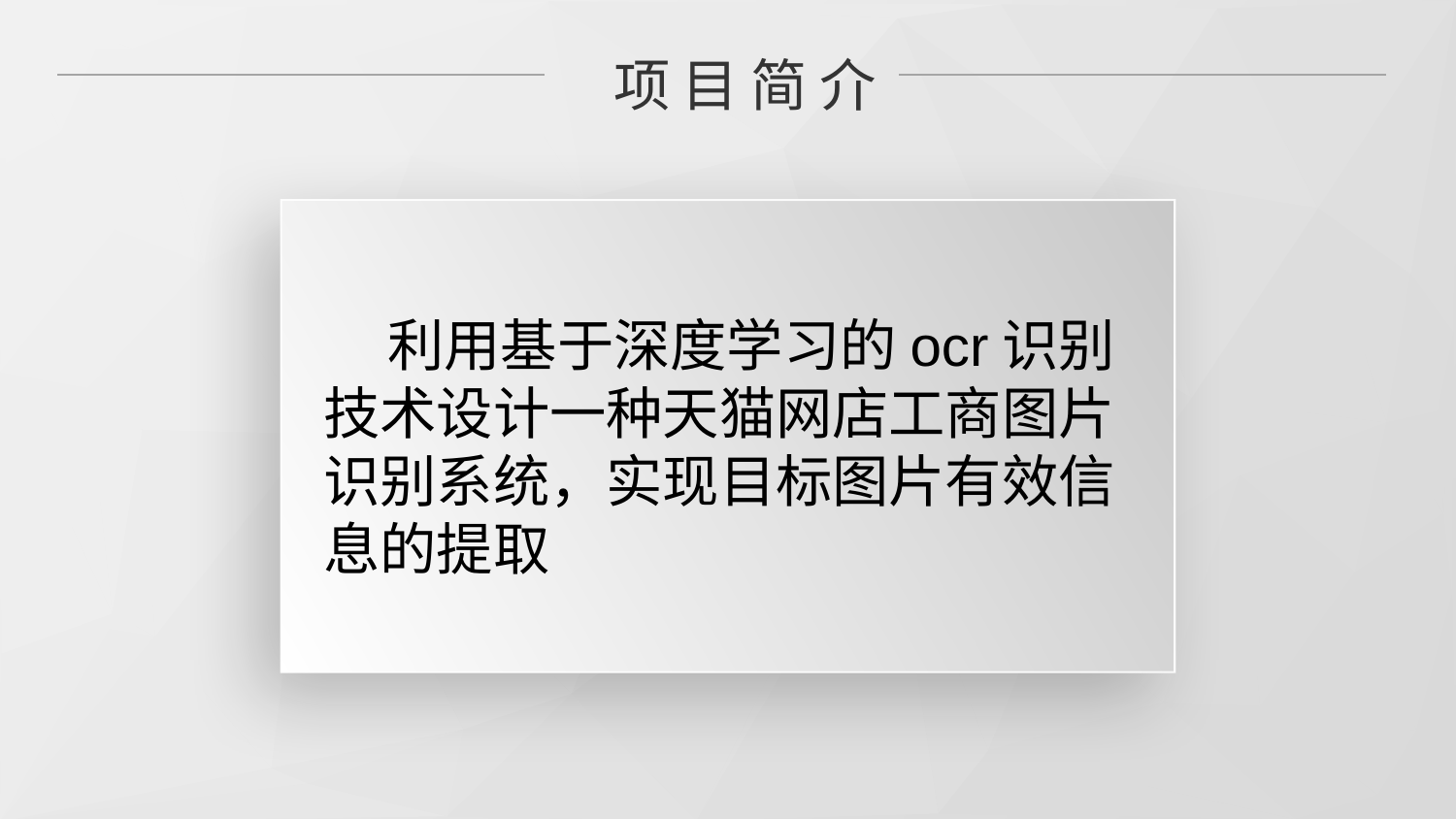

项目简介

    利用基于深度学习的ocr识别技术设计一种天猫网店工商图片识别系统，实现目标图片有效信息的提取